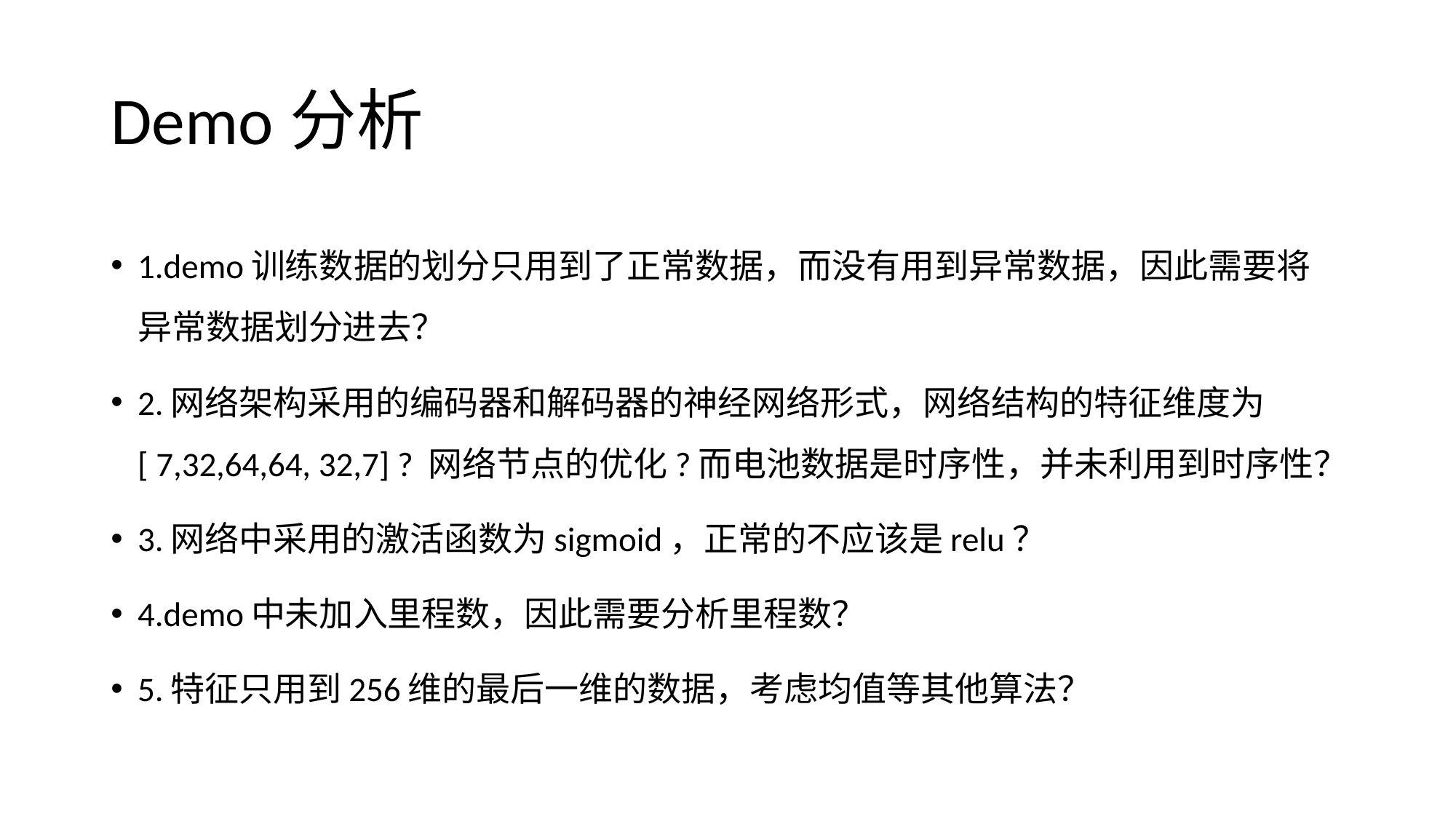

# Demo分析
1.demo训练数据的划分只用到了正常数据，而没有用到异常数据，因此需要将异常数据划分进去？
2.网络架构采用的编码器和解码器的神经网络形式，网络结构的特征维度为[ 7,32,64,64, 32,7] ? 网络节点的优化?而电池数据是时序性，并未利用到时序性？
3.网络中采用的激活函数为sigmoid，正常的不应该是relu？
4.demo中未加入里程数，因此需要分析里程数？
5.特征只用到256维的最后一维的数据，考虑均值等其他算法？